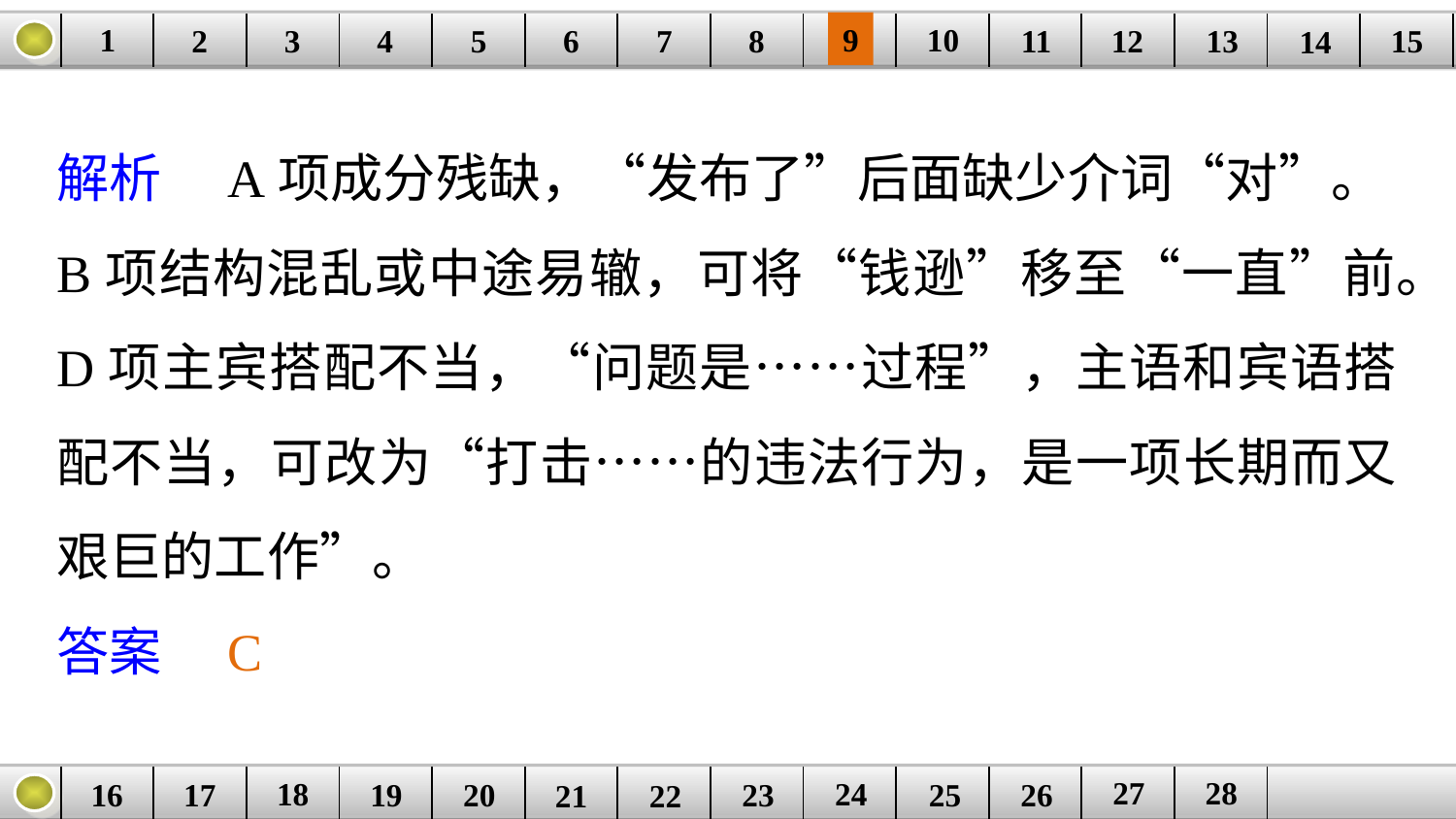

9
10
1
3
4
5
6
8
11
2
12
15
|  |  |  |  |  |  |  |  |  |  |  |  |  |  |  |
| --- | --- | --- | --- | --- | --- | --- | --- | --- | --- | --- | --- | --- | --- | --- |
7
13
14

解析　A项成分残缺，“发布了”后面缺少介词“对”。
B项结构混乱或中途易辙，可将“钱逊”移至“一直”前。
D项主宾搭配不当，“问题是……过程”，主语和宾语搭配不当，可改为“打击……的违法行为，是一项长期而又艰巨的工作”。
答案　C

27
28
18
24
16
25
26
|  |  |  |  |  |  |  |  |  |  |  |  |  |
| --- | --- | --- | --- | --- | --- | --- | --- | --- | --- | --- | --- | --- |
23
17
19
20
21
22